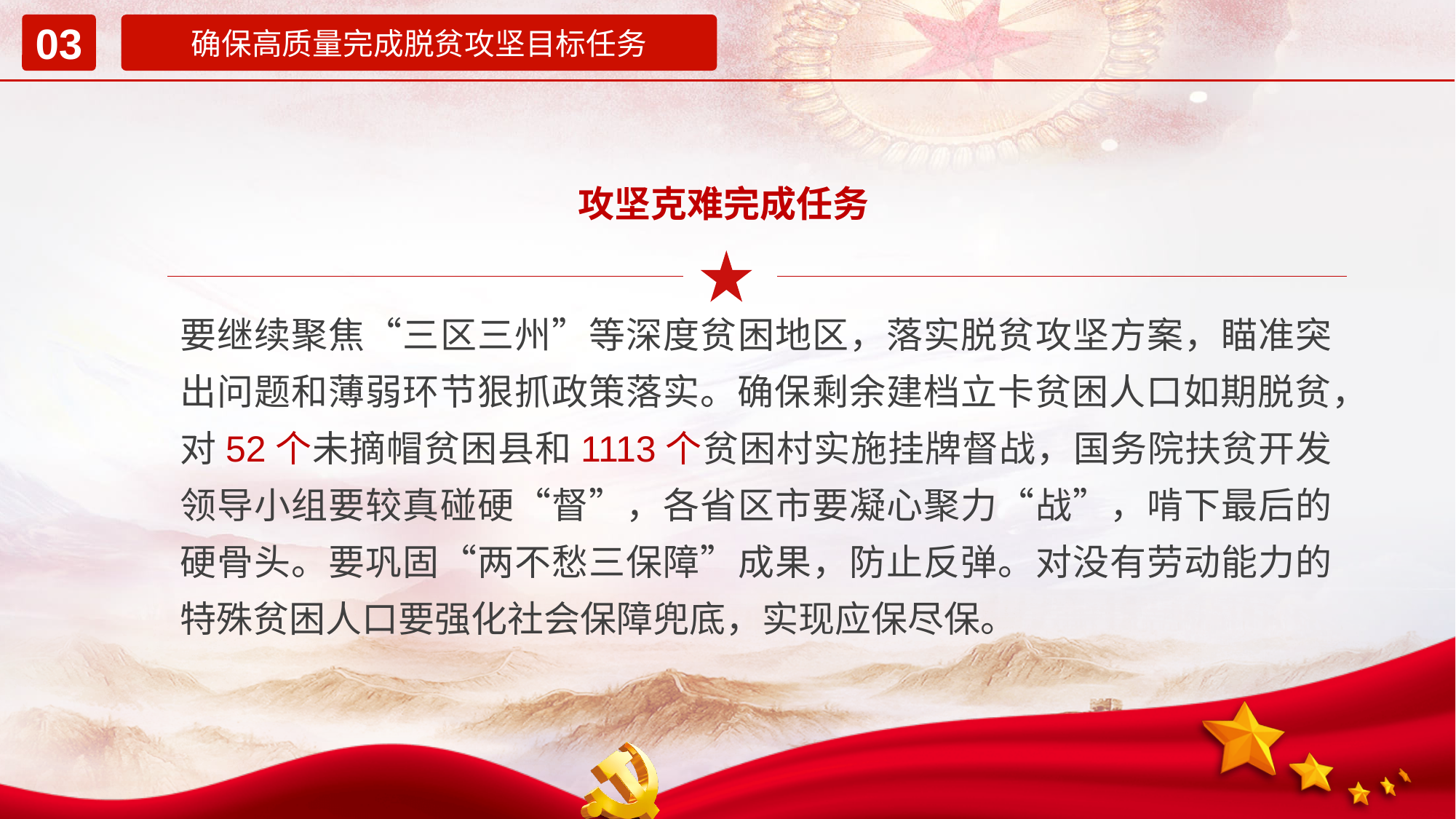

03
确保高质量完成脱贫攻坚目标任务
攻坚克难完成任务

要继续聚焦“三区三州”等深度贫困地区，落实脱贫攻坚方案，瞄准突出问题和薄弱环节狠抓政策落实。确保剩余建档立卡贫困人口如期脱贫，对52个未摘帽贫困县和1113个贫困村实施挂牌督战，国务院扶贫开发领导小组要较真碰硬“督”，各省区市要凝心聚力“战”，啃下最后的硬骨头。要巩固“两不愁三保障”成果，防止反弹。对没有劳动能力的特殊贫困人口要强化社会保障兜底，实现应保尽保。